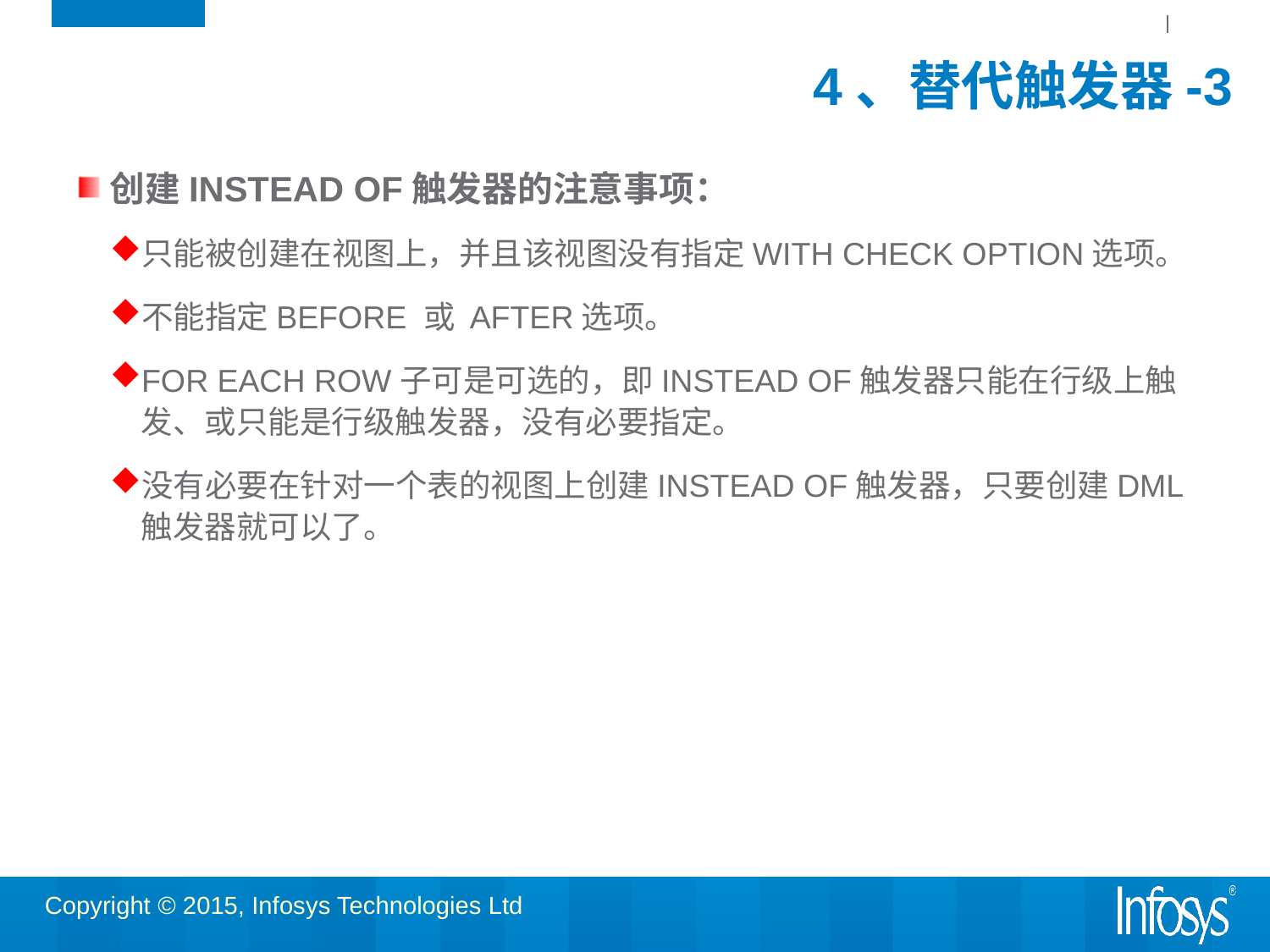

# 4、替代触发器-3
创建INSTEAD OF触发器的注意事项：
只能被创建在视图上，并且该视图没有指定WITH CHECK OPTION选项。
不能指定BEFORE 或 AFTER选项。
FOR EACH ROW子可是可选的，即INSTEAD OF触发器只能在行级上触发、或只能是行级触发器，没有必要指定。
没有必要在针对一个表的视图上创建INSTEAD OF触发器，只要创建DML触发器就可以了。